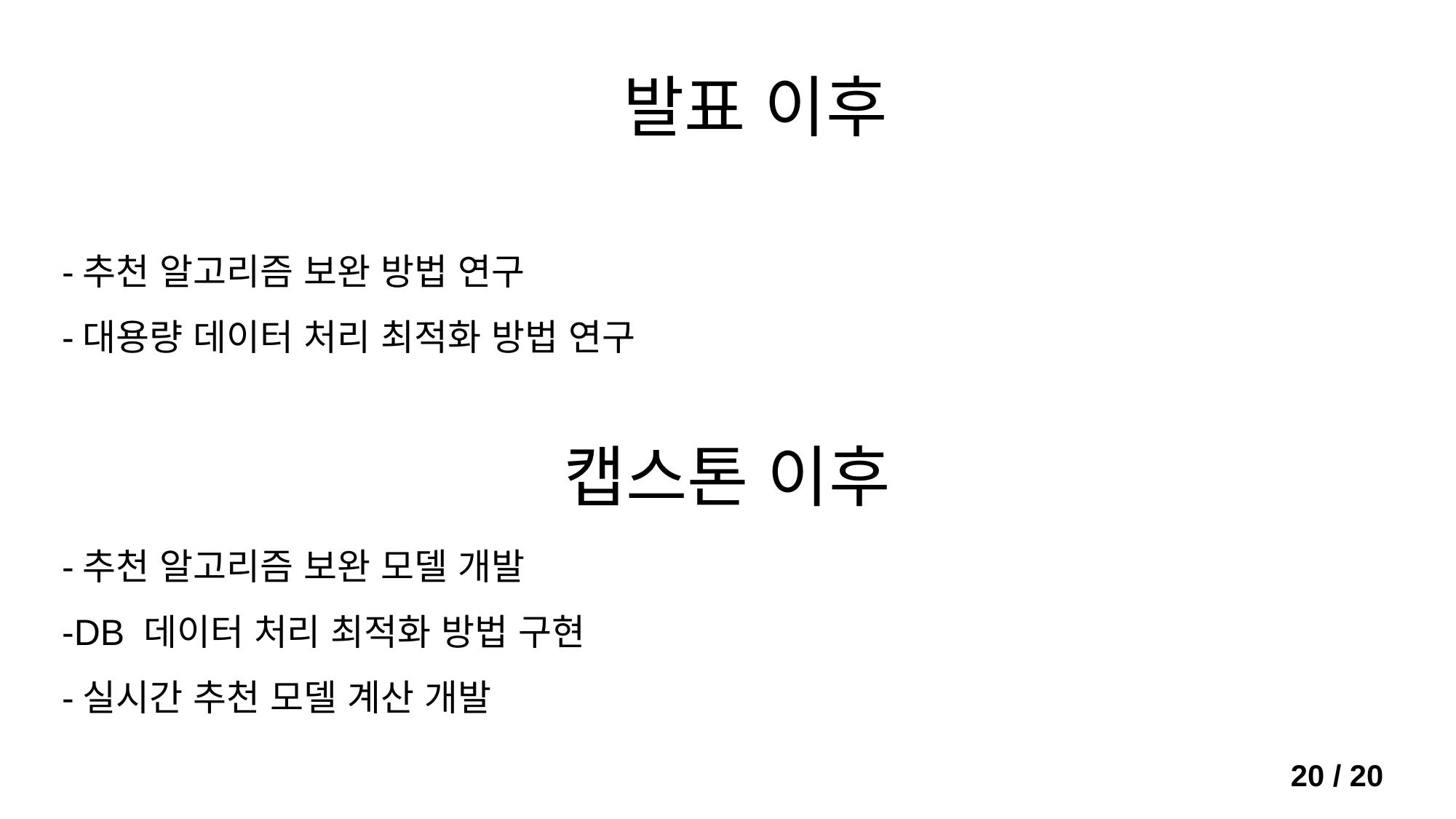

# 발표 이후
-추천 알고리즘 보완 방법 연구
-대용량 데이터 처리 최적화 방법 연구
캡스톤 이후
-추천 알고리즘 보완 모델 개발
-DB 데이터 처리 최적화 방법 구현
-실시간 추천 모델 계산 개발
  20 / 20